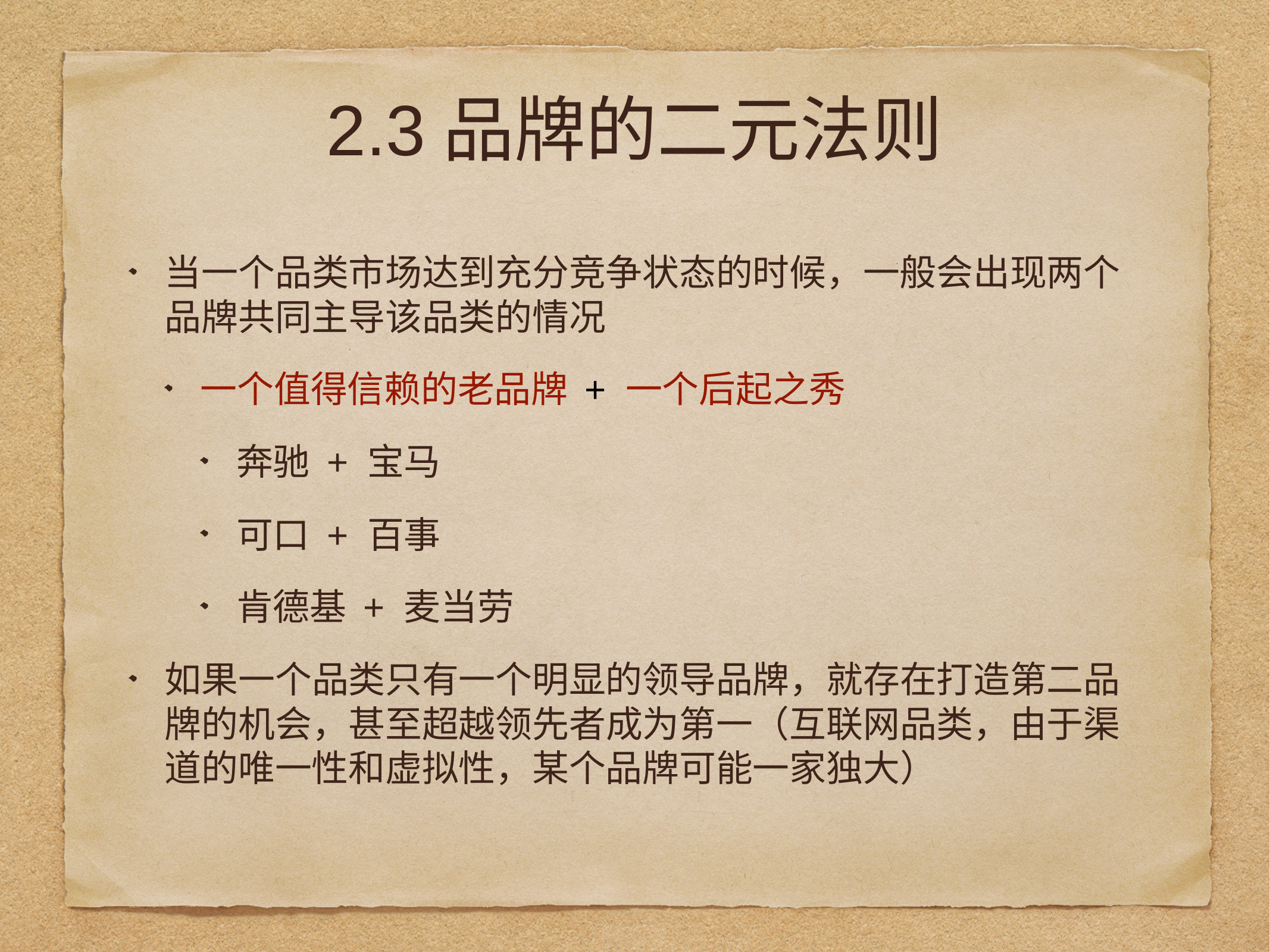

# 2.3品牌的二元法则
当一个品类市场达到充分竞争状态的时候，一般会出现两个品牌共同主导该品类的情况
一个值得信赖的老品牌 + 一个后起之秀
奔驰 + 宝马
可口 + 百事
肯德基 + 麦当劳
如果一个品类只有一个明显的领导品牌，就存在打造第二品牌的机会，甚至超越领先者成为第一（互联网品类，由于渠道的唯一性和虚拟性，某个品牌可能一家独大）